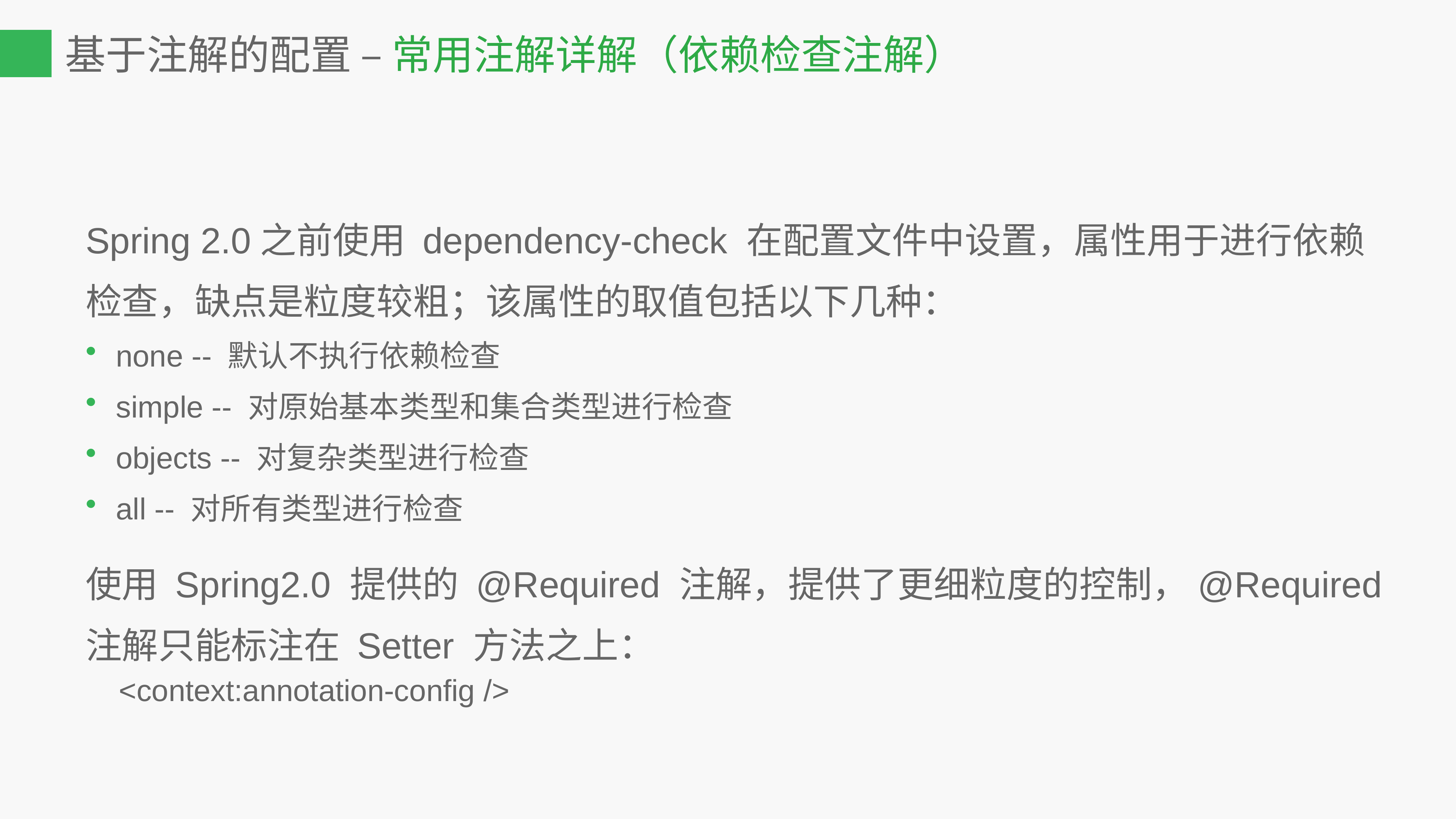

基于注解的配置 – 常用注解详解（依赖检查注解）

Spring 2.0之前使用 dependency-check 在配置文件中设置，属性用于进行依赖检查，缺点是粒度较粗；该属性的取值包括以下几种：
none -- 默认不执行依赖检查
simple -- 对原始基本类型和集合类型进行检查
objects -- 对复杂类型进行检查
all -- 对所有类型进行检查

使用 Spring2.0 提供的 @Required 注解，提供了更细粒度的控制，@Required 注解只能标注在 Setter 方法之上：
 <context:annotation-config />